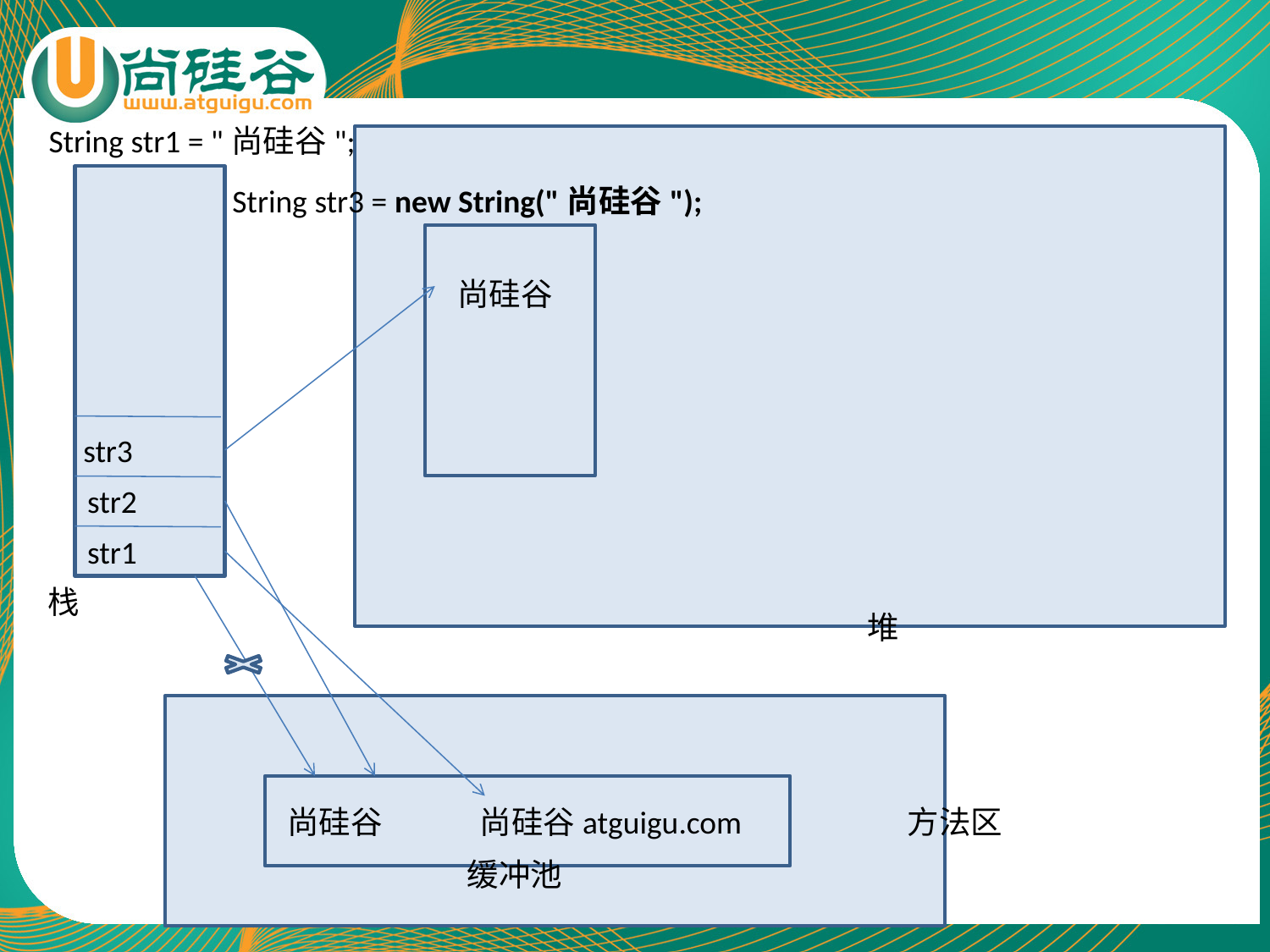

String str1 = "尚硅谷";

String str3 = new String("尚硅谷");

尚硅谷
str3
str2
str1
栈
堆

尚硅谷
尚硅谷atguigu.com
方法区
缓冲池